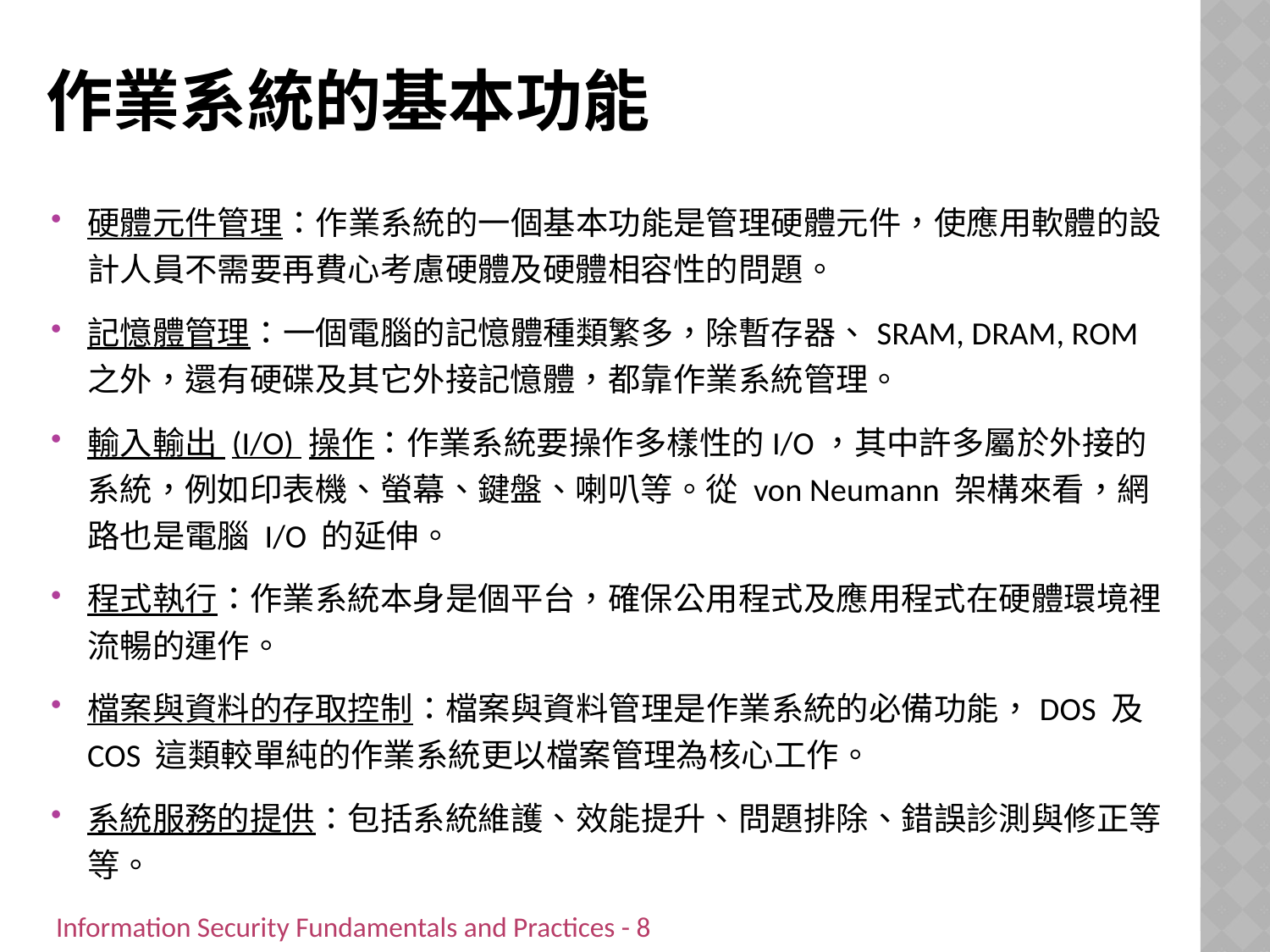

# 作業系統的基本功能
硬體元件管理：作業系統的一個基本功能是管理硬體元件，使應用軟體的設計人員不需要再費心考慮硬體及硬體相容性的問題。
記憶體管理：一個電腦的記憶體種類繁多，除暫存器、SRAM, DRAM, ROM之外，還有硬碟及其它外接記憶體，都靠作業系統管理。
輸入輸出 (I/O) 操作：作業系統要操作多樣性的I/O，其中許多屬於外接的系統，例如印表機、螢幕、鍵盤、喇叭等。從 von Neumann 架構來看，網路也是電腦 I/O 的延伸。
程式執行：作業系統本身是個平台，確保公用程式及應用程式在硬體環境裡流暢的運作。
檔案與資料的存取控制：檔案與資料管理是作業系統的必備功能，DOS 及 COS 這類較單純的作業系統更以檔案管理為核心工作。
系統服務的提供：包括系統維護、效能提升、問題排除、錯誤診測與修正等等。